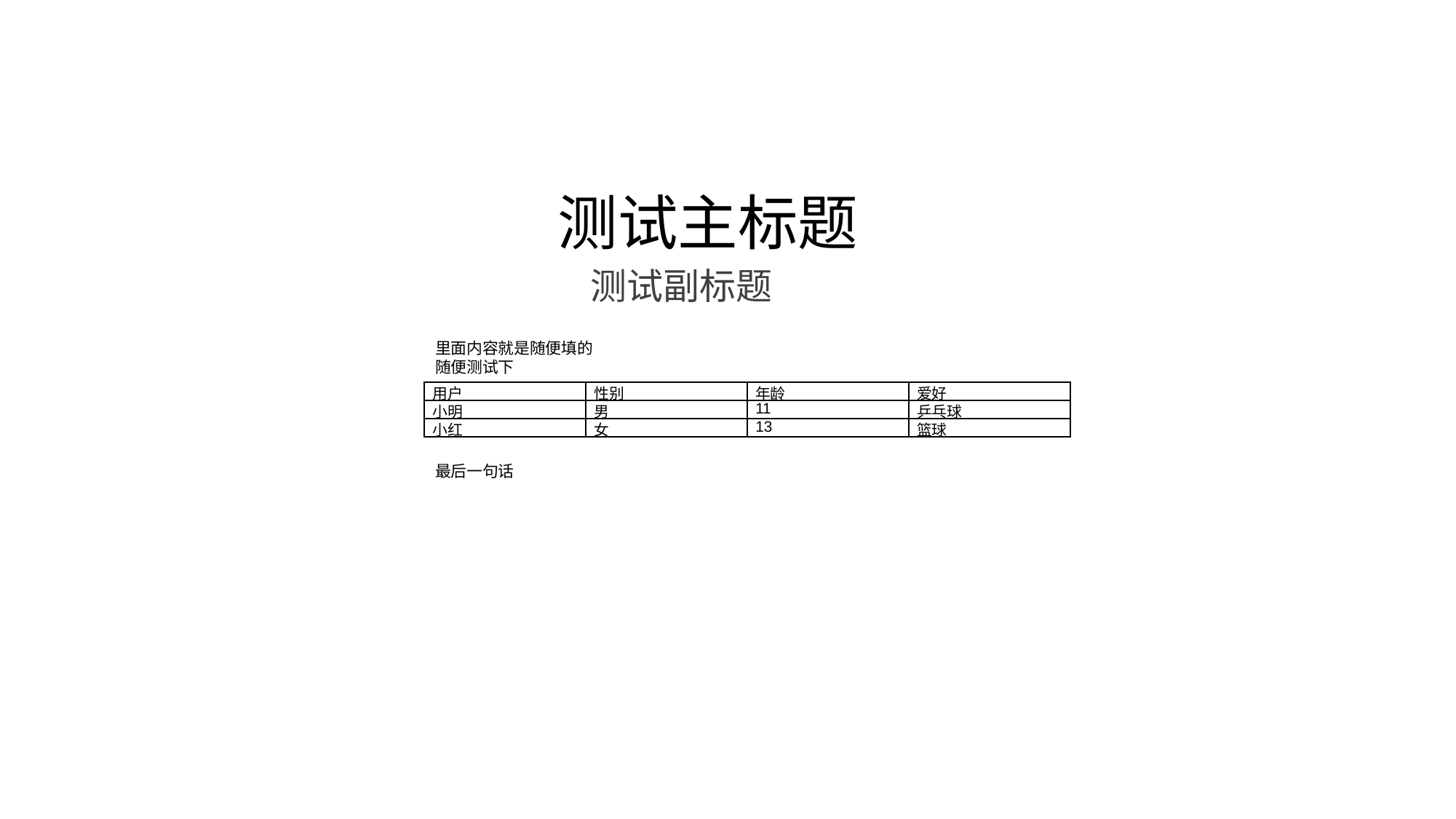

# 测试主标题
测试副标题
里面内容就是随便填的随便测试下
| 用户 | 性别 | 年龄 | 爱好 |
| --- | --- | --- | --- |
| 小明 | 男 | 11 | 乒乓球 |
| 小红 | 女 | 13 | 篮球 |
最后一句话